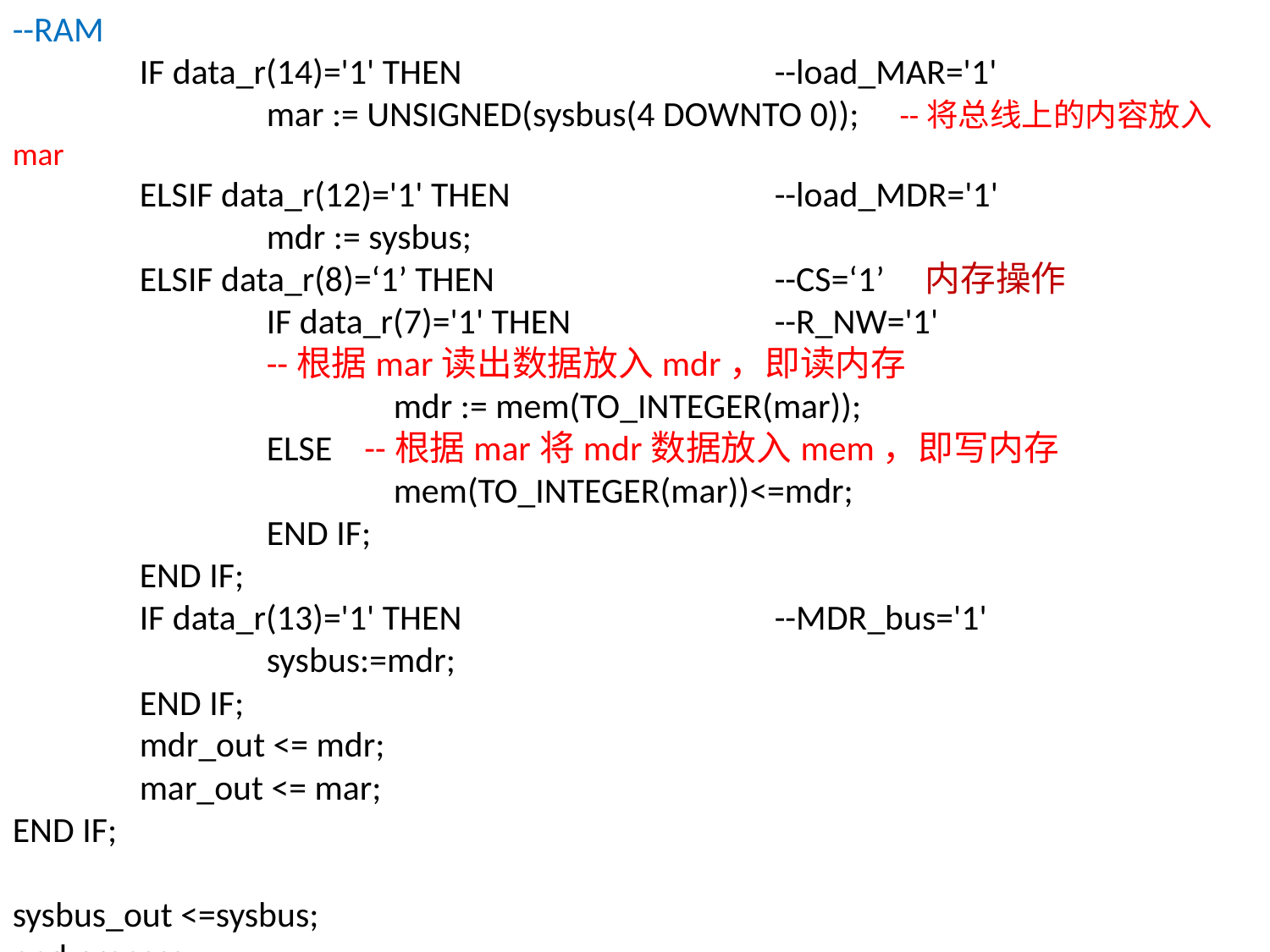

--RAM
	IF data_r(14)='1' THEN  			--load_MAR='1'
		mar := UNSIGNED(sysbus(4 DOWNTO 0));     --将总线上的内容放入mar
	ELSIF data_r(12)='1' THEN   		--load_MDR='1'
		mdr := sysbus;
	ELSIF data_r(8)=‘1’ THEN   			--CS=‘1’    内存操作
		IF data_r(7)='1' THEN      		--R_NW='1'
		--根据mar读出数据放入mdr，即读内存
			mdr := mem(TO_INTEGER(mar));
		ELSE    --根据mar将mdr数据放入mem，即写内存
			mem(TO_INTEGER(mar))<=mdr;
		END IF;
	END IF;
	IF data_r(13)='1' THEN  			--MDR_bus='1'
		sysbus:=mdr;
	END IF;
	mdr_out <= mdr;
	mar_out <= mar;
END IF;

sysbus_out <=sysbus;
end process